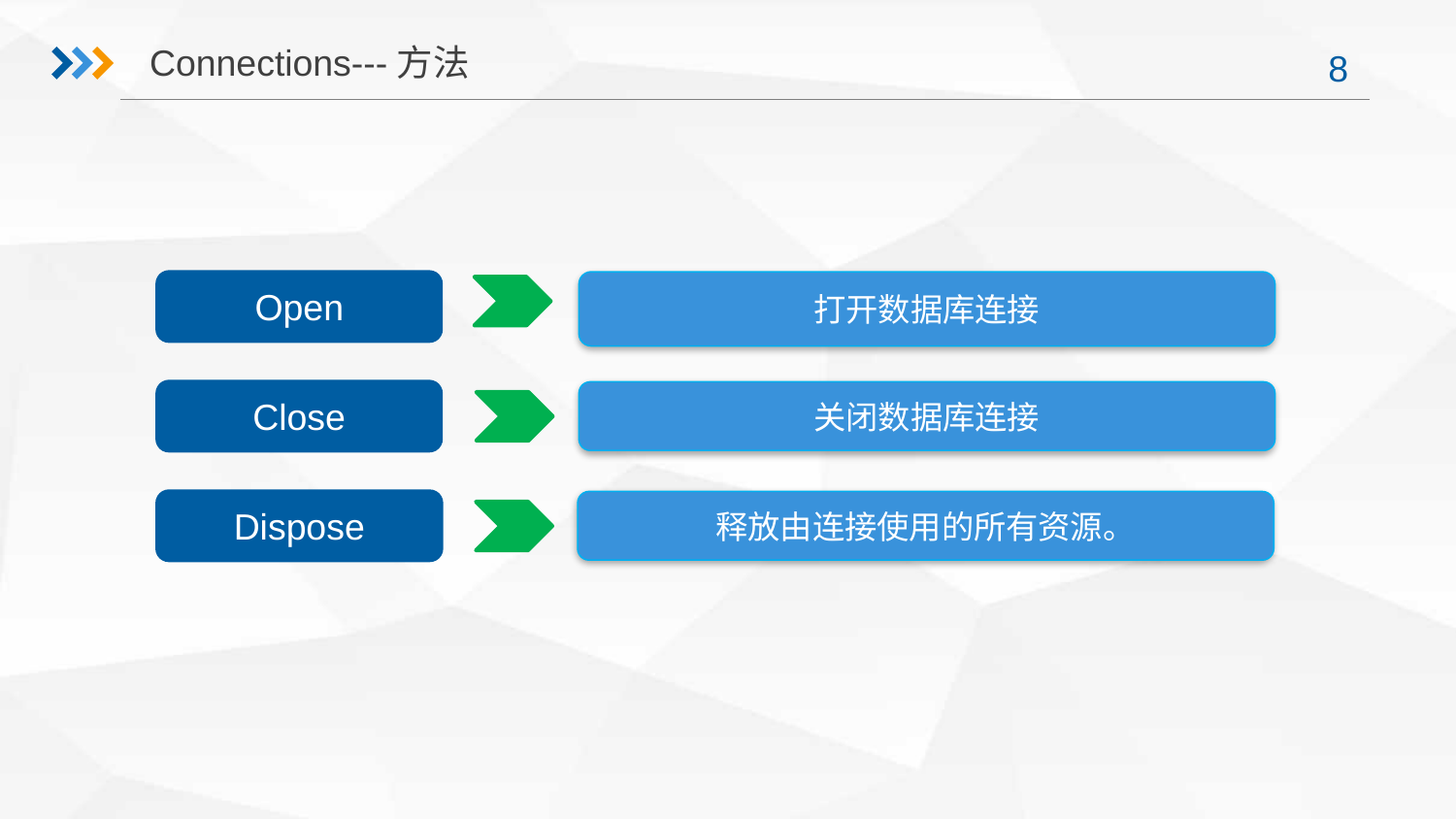

Connections---方法
打开数据库连接
Open

Close
关闭数据库连接

Dispose
释放由连接使用的所有资源。